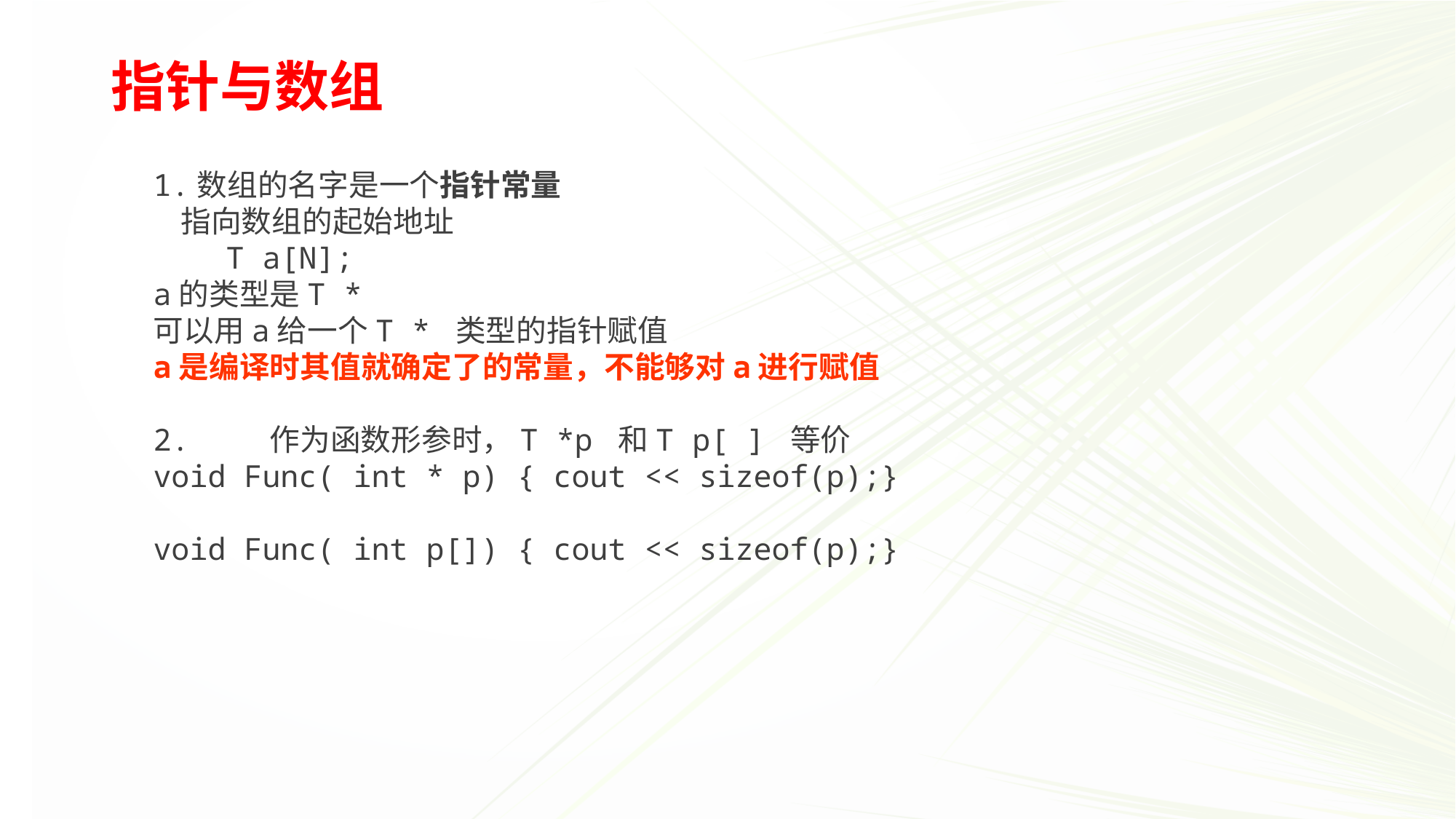

# 指针与数组
1.数组的名字是一个指针常量
   指向数组的起始地址
    T a[N];
a的类型是T *
可以用a给一个T * 类型的指针赋值
a是编译时其值就确定了的常量，不能够对a进行赋值

2.    作为函数形参时，T *p 和T p[ ] 等价
void Func( int * p) { cout << sizeof(p);}

void Func( int p[]) { cout << sizeof(p);}